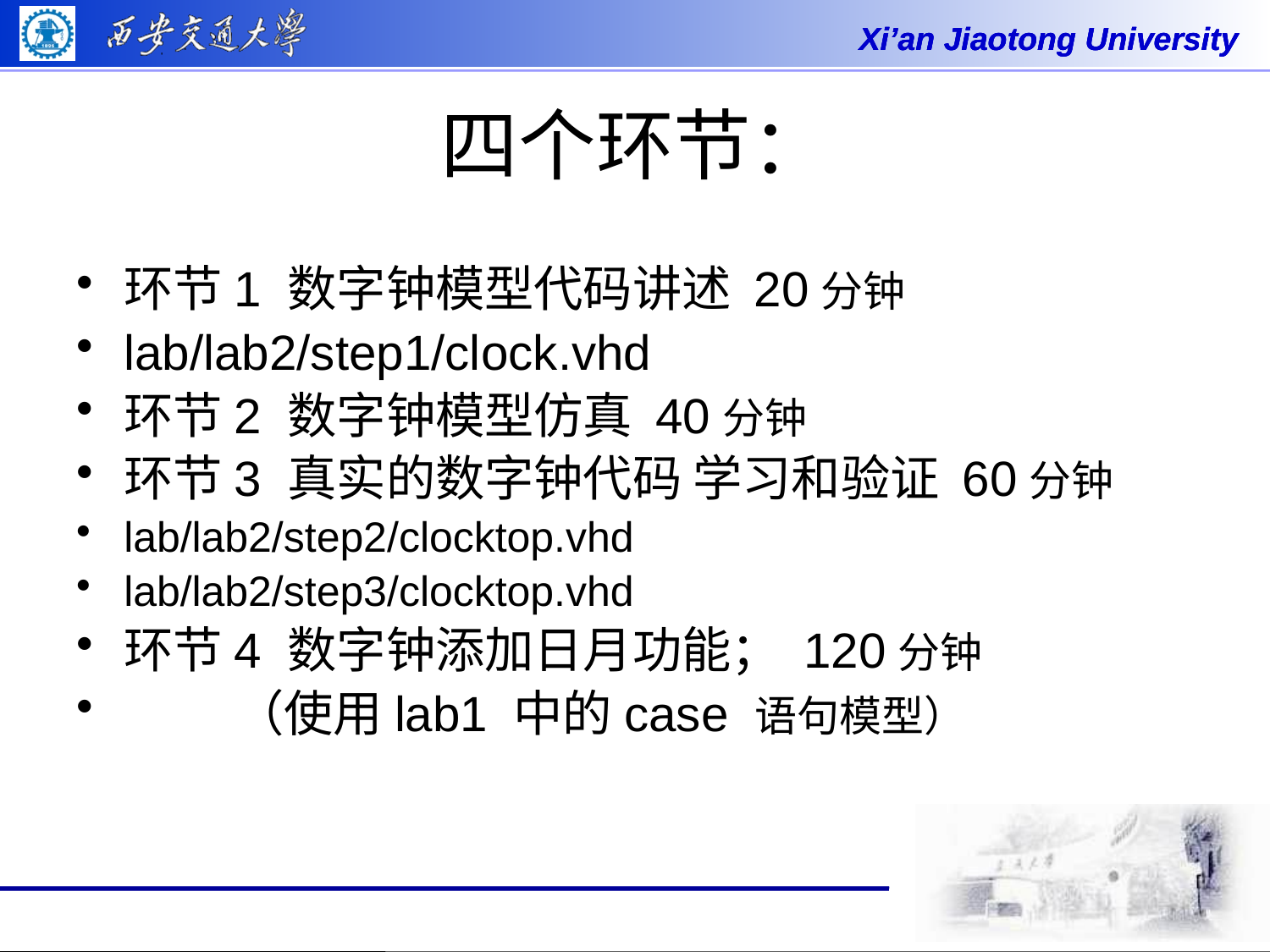

# 四个环节：

环节1 数字钟模型代码讲述 20分钟
lab/lab2/step1/clock.vhd
环节2 数字钟模型仿真 40分钟
环节3 真实的数字钟代码 学习和验证 60分钟
lab/lab2/step2/clocktop.vhd
lab/lab2/step3/clocktop.vhd
环节4 数字钟添加日月功能； 120分钟
         （使用lab1 中的case 语句模型）